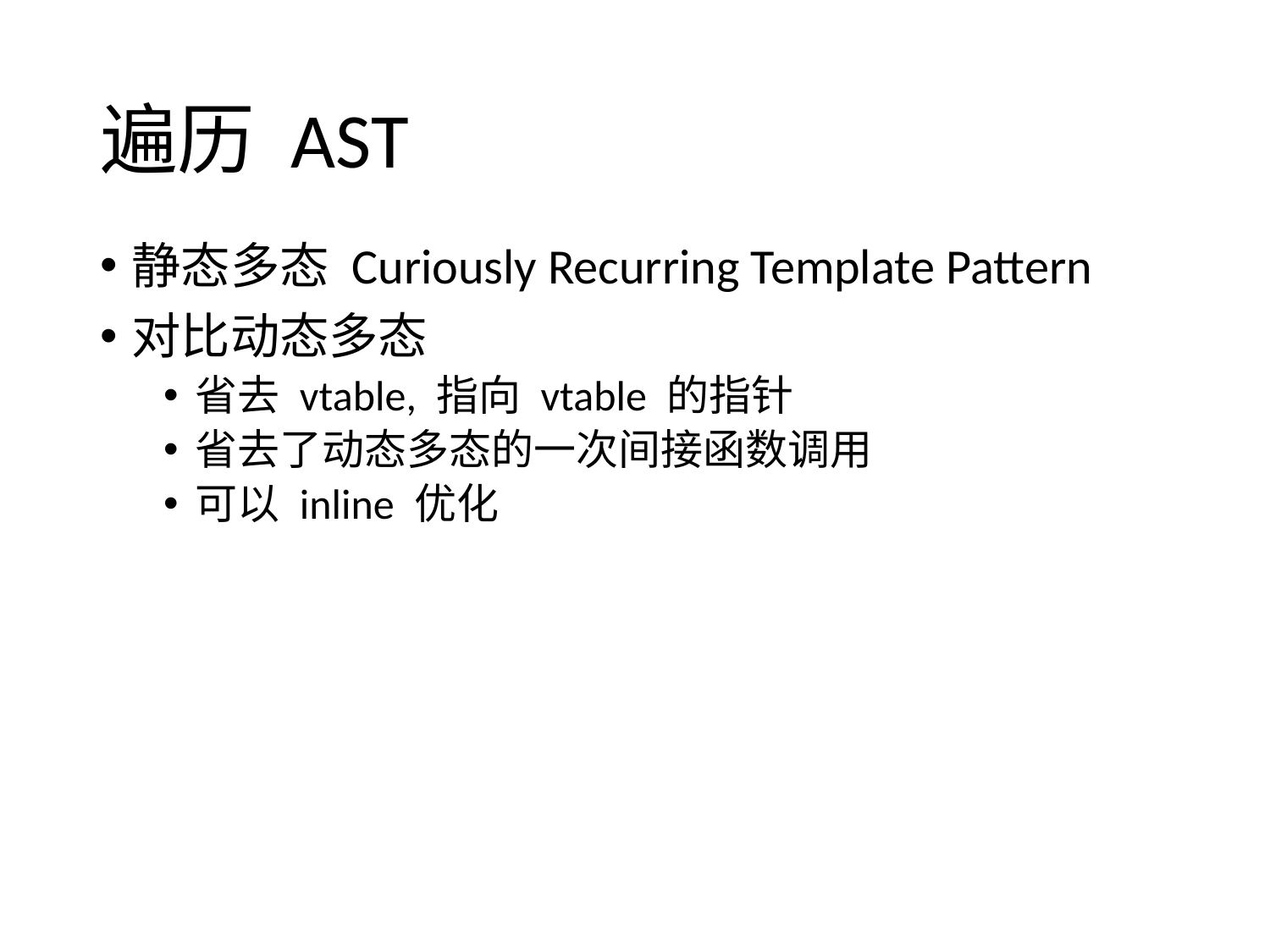

# 遍历 AST
静态多态 Curiously Recurring Template Pattern
对比动态多态
省去 vtable, 指向 vtable 的指针
省去了动态多态的一次间接函数调用
可以 inline 优化